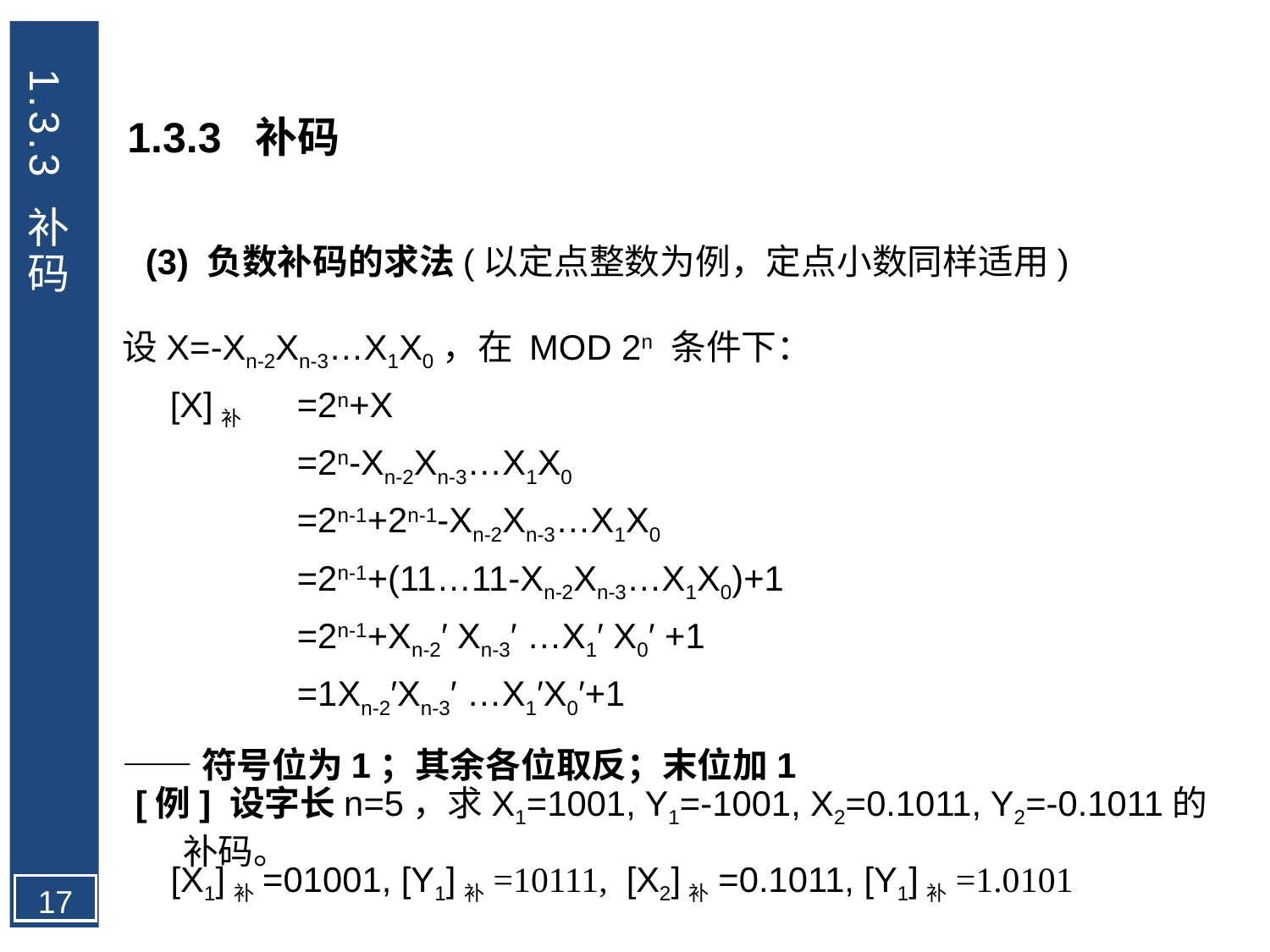

1.3.3 补码
1.3.3  补码
(3) 负数补码的求法(以定点整数为例，定点小数同样适用)
设X=-Xn-2Xn-3…X1X0，在 MOD 2n 条件下：
	[X]补	=2n+X
		=2n-Xn-2Xn-3…X1X0
		=2n-1+2n-1-Xn-2Xn-3…X1X0
		=2n-1+(11…11-Xn-2Xn-3…X1X0)+1
		=2n-1+Xn-2′ Xn-3′ …X1′ X0′ +1
		=1Xn-2′Xn-3′ …X1′X0′+1

——符号位为1；其余各位取反；末位加1
[例] 设字长n=5，求X1=1001, Y1=-1001, X2=0.1011, Y2=-0.1011的补码。
[X1]补=01001, [Y1]补=10111,  [X2]补=0.1011, [Y1]补=1.0101
17